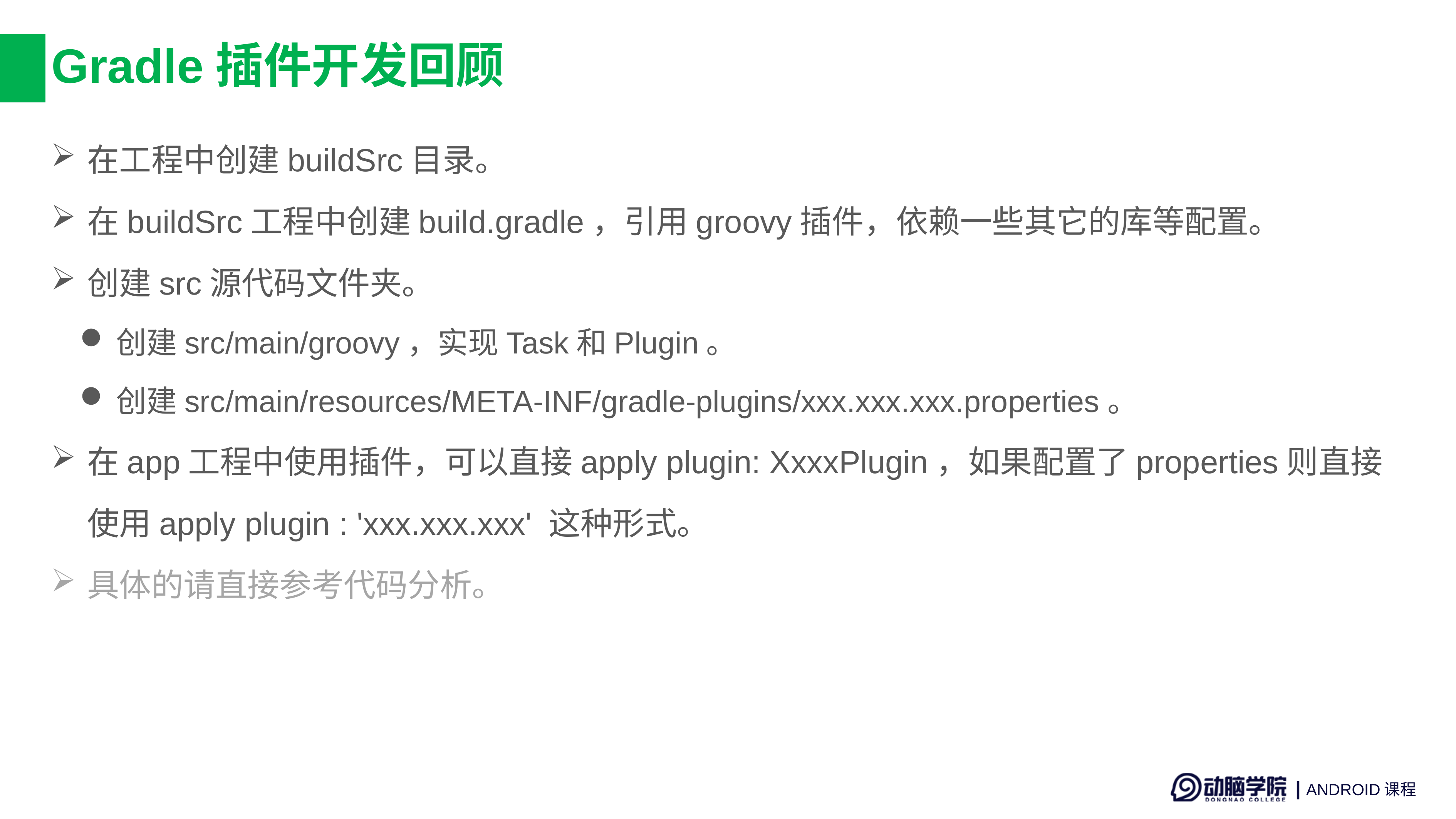

# Gradle插件开发回顾
在工程中创建buildSrc目录。
在buildSrc工程中创建build.gradle，引用groovy插件，依赖一些其它的库等配置。
创建src源代码文件夹。
创建src/main/groovy，实现Task和Plugin。
创建src/main/resources/META-INF/gradle-plugins/xxx.xxx.xxx.properties。
在app工程中使用插件，可以直接apply plugin: XxxxPlugin，如果配置了properties则直接使用apply plugin : 'xxx.xxx.xxx' 这种形式。
具体的请直接参考代码分析。